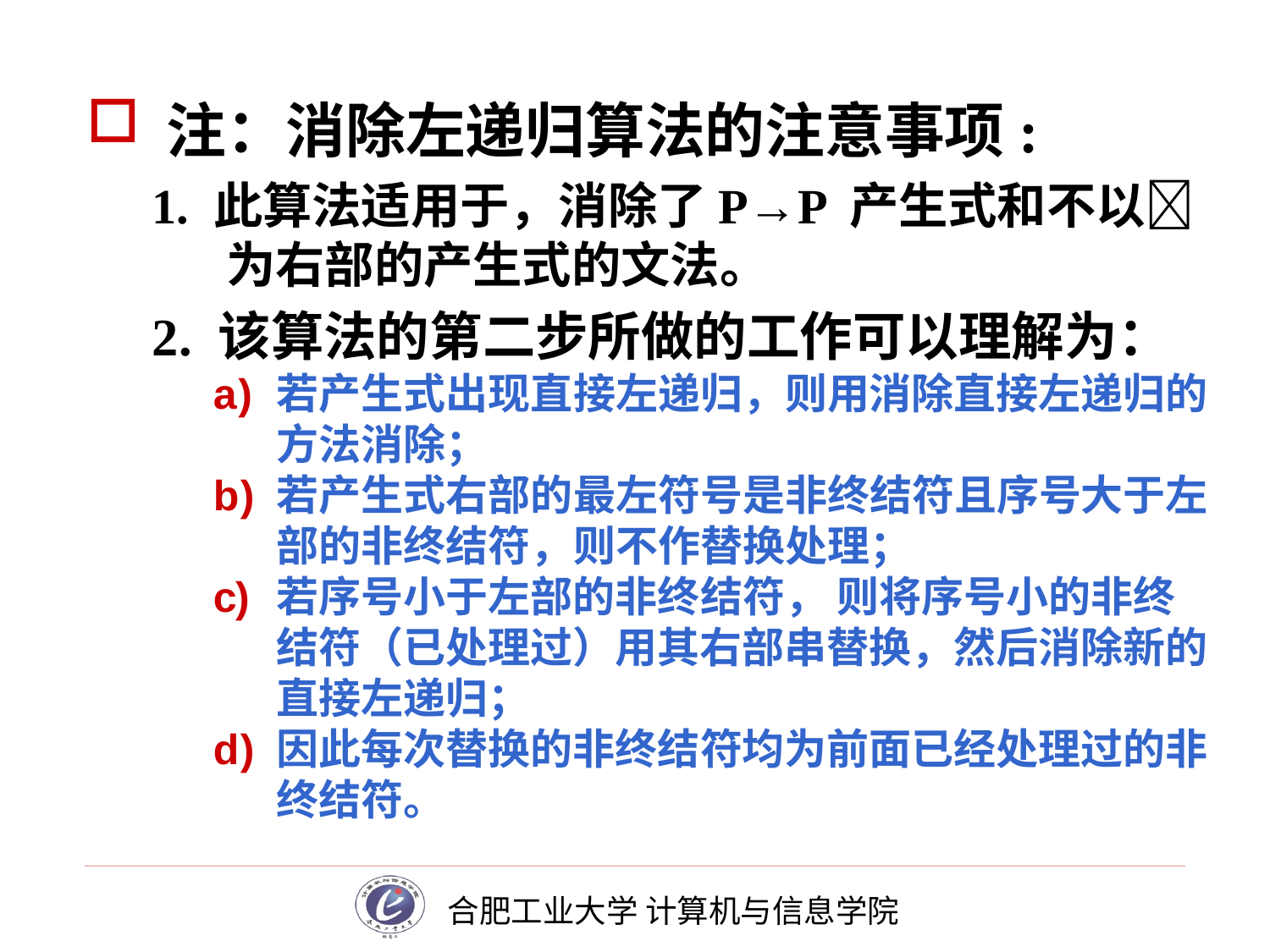

# 注：消除左递归算法的注意事项:
1. 此算法适用于，消除了P→P 产生式和不以ε为右部的产生式的文法。
2. 该算法的第二步所做的工作可以理解为：
若产生式出现直接左递归，则用消除直接左递归的方法消除；
若产生式右部的最左符号是非终结符且序号大于左部的非终结符，则不作替换处理；
若序号小于左部的非终结符， 则将序号小的非终结符（已处理过）用其右部串替换，然后消除新的直接左递归；
因此每次替换的非终结符均为前面已经处理过的非终结符。